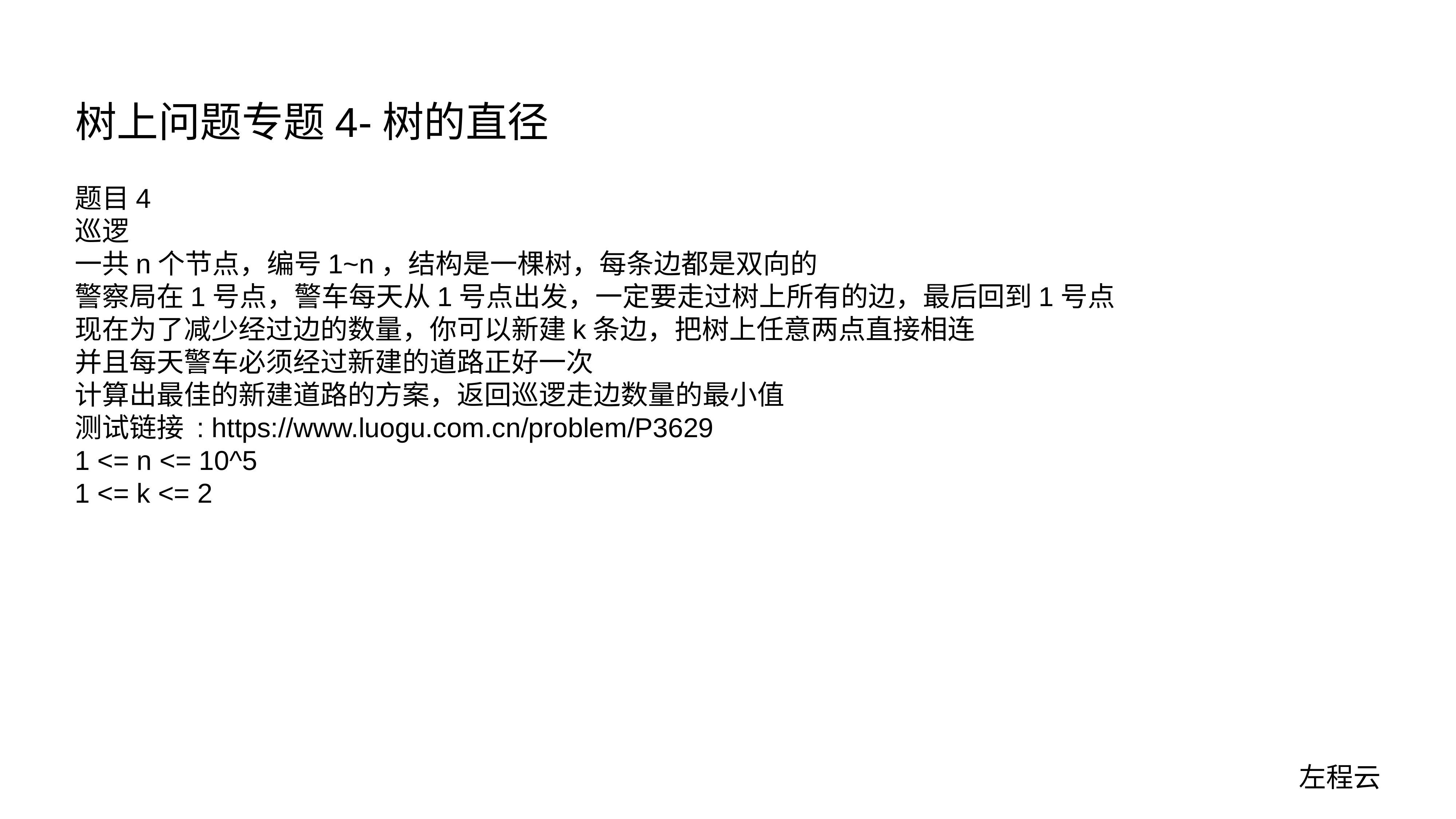

# 树上问题专题4-树的直径
题目4
巡逻
一共n个节点，编号1~n，结构是一棵树，每条边都是双向的
警察局在1号点，警车每天从1号点出发，一定要走过树上所有的边，最后回到1号点
现在为了减少经过边的数量，你可以新建k条边，把树上任意两点直接相连
并且每天警车必须经过新建的道路正好一次
计算出最佳的新建道路的方案，返回巡逻走边数量的最小值
测试链接 : https://www.luogu.com.cn/problem/P3629
1 <= n <= 10^5
1 <= k <= 2
左程云